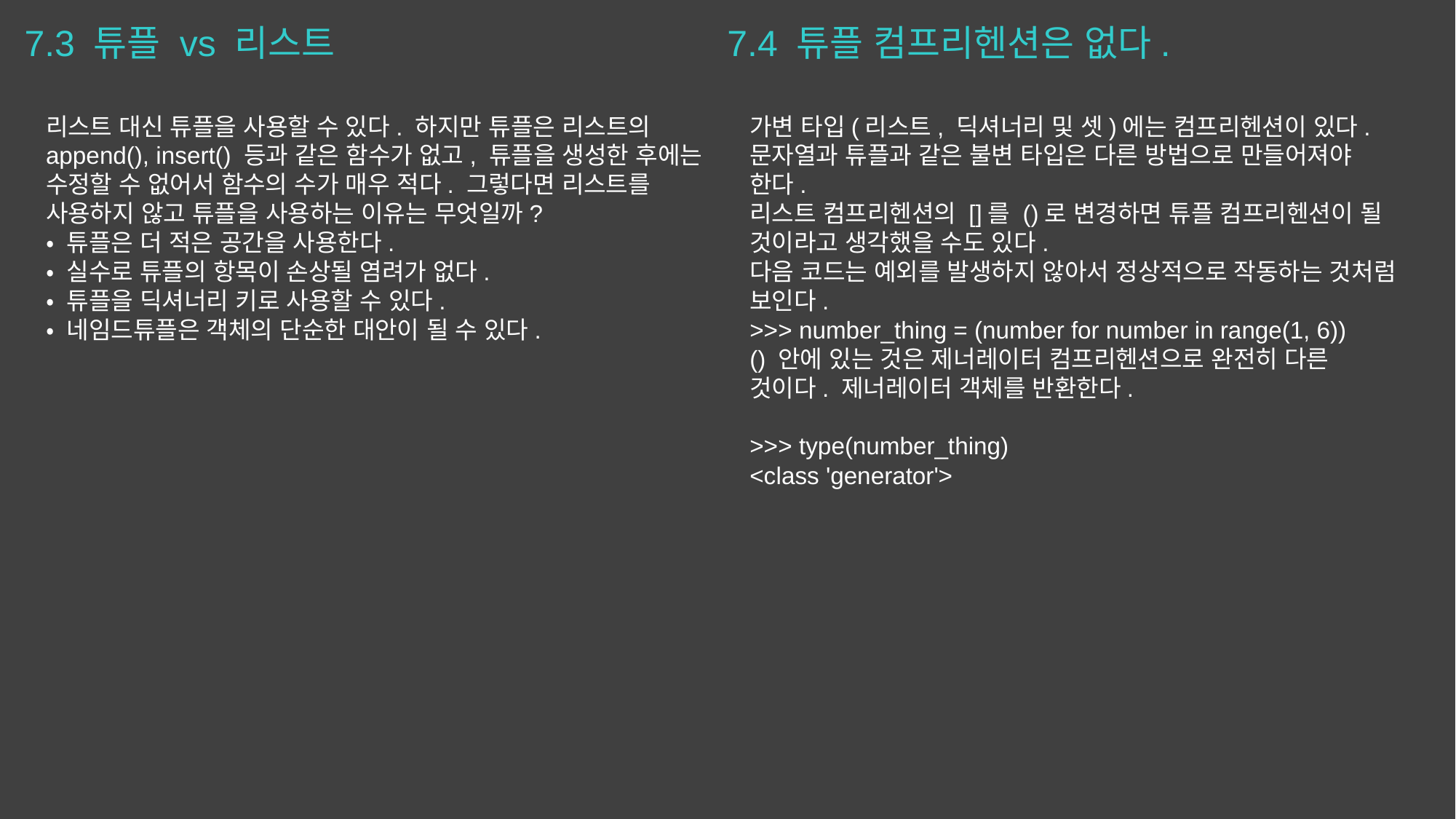

# 7.3 튜플 vs 리스트
7.4 튜플 컴프리헨션은 없다.
리스트 대신 튜플을 사용할 수 있다. 하지만 튜플은 리스트의 append(), insert() 등과 같은 함수가 없고, 튜플을 생성한 후에는 수정할 수 없어서 함수의 수가 매우 적다. 그렇다면 리스트를 사용하지 않고 튜플을 사용하는 이유는 무엇일까?
• 튜플은 더 적은 공간을 사용한다.
• 실수로 튜플의 항목이 손상될 염려가 없다.
• 튜플을 딕셔너리 키로 사용할 수 있다.
• 네임드튜플은 객체의 단순한 대안이 될 수 있다.
가변 타입(리스트, 딕셔너리 및 셋)에는 컴프리헨션이 있다. 문자열과 튜플과 같은 불변 타입은 다른 방법으로 만들어져야 한다.
리스트 컴프리헨션의 []를 ()로 변경하면 튜플 컴프리헨션이 될 것이라고 생각했을 수도 있다.
다음 코드는 예외를 발생하지 않아서 정상적으로 작동하는 것처럼 보인다.
>>> number_thing = (number for number in range(1, 6))
() 안에 있는 것은 제너레이터 컴프리헨션으로 완전히 다른 것이다. 제너레이터 객체를 반환한다.

>>> type(number_thing)
<class 'generator'>